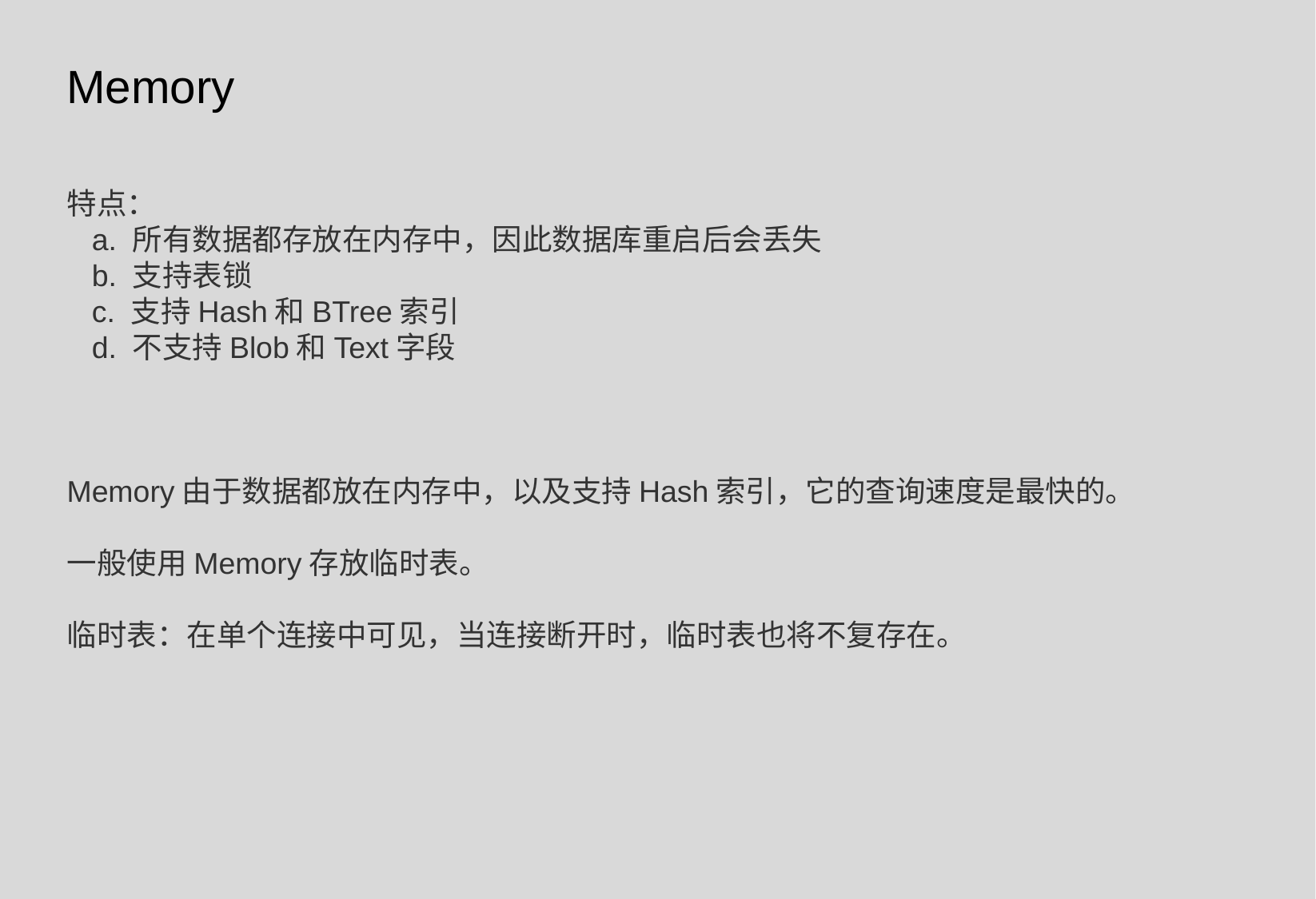

Memory
特点：
   a. 所有数据都存放在内存中，因此数据库重启后会丢失
   b. 支持表锁
   c. 支持Hash和BTree索引
   d. 不支持Blob和Text字段

Memory由于数据都放在内存中，以及支持Hash索引，它的查询速度是最快的。

一般使用Memory存放临时表。

临时表：在单个连接中可见，当连接断开时，临时表也将不复存在。